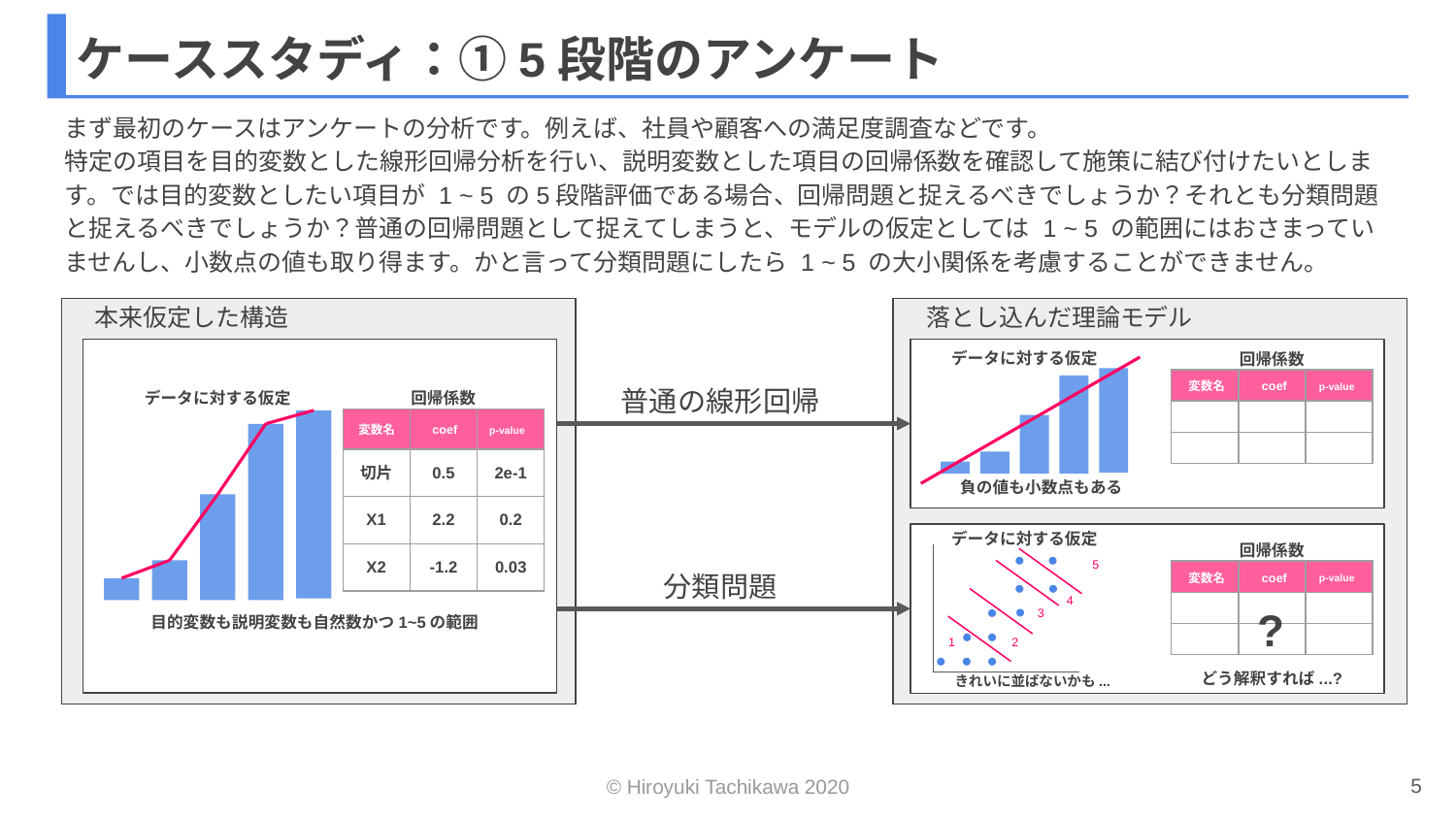

# ケーススタディ：①5段階のアンケート
まず最初のケースはアンケートの分析です。例えば、社員や顧客への満足度調査などです。
特定の項目を目的変数とした線形回帰分析を行い、説明変数とした項目の回帰係数を確認して施策に結び付けたいとします。では目的変数としたい項目が 1 ~ 5 の5段階評価である場合、回帰問題と捉えるべきでしょうか？それとも分類問題と捉えるべきでしょうか？普通の回帰問題として捉えてしまうと、モデルの仮定としては 1 ~ 5 の範囲にはおさまっていませんし、小数点の値も取り得ます。かと言って分類問題にしたら 1 ~ 5 の大小関係を考慮することができません。

本来仮定した構造
落とし込んだ理論モデル

データに対する仮定
回帰係数

|  |  |  |
| --- | --- | --- |
|  |  |  |
|  |  |  |
変数名
coef
p-value

普通の線形回帰
データに対する仮定
回帰係数
|  |  |  |
| --- | --- | --- |
| 切片 | 0.5 | 2e-1 |
| X1 | 2.2 | 0.2 |
| X2 | -1.2 | 0.03 |

変数名
coef
p-value

負の値も小数点もある

データに対する仮定
回帰係数
5

|  |  |  |
| --- | --- | --- |
|  |  |  |
|  |  |  |
分類問題
変数名
coef
p-value

4

3
?
目的変数も説明変数も自然数かつ1~5の範囲

1
2

きれいに並ばないかも...
どう解釈すれば...?
5